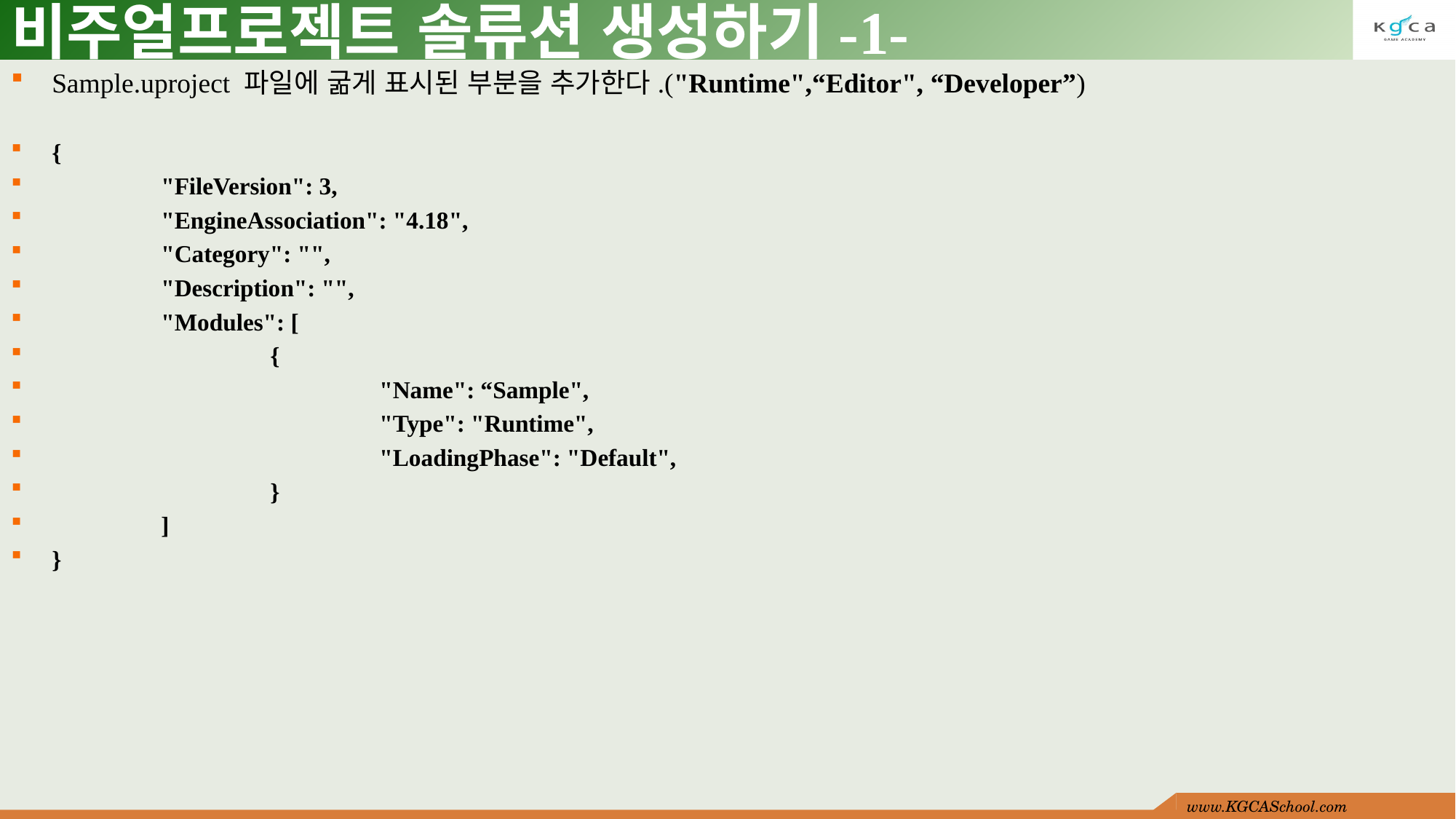

# 비주얼프로젝트 솔류션 생성하기-1-
Sample.uproject 파일에 굶게 표시된 부분을 추가한다.("Runtime",“Editor", “Developer”)

{
	"FileVersion": 3,
	"EngineAssociation": "4.18",
	"Category": "",
	"Description": "",
	"Modules": [
		{
			"Name": “Sample",
			"Type": "Runtime",
			"LoadingPhase": "Default",
		}
	]
}